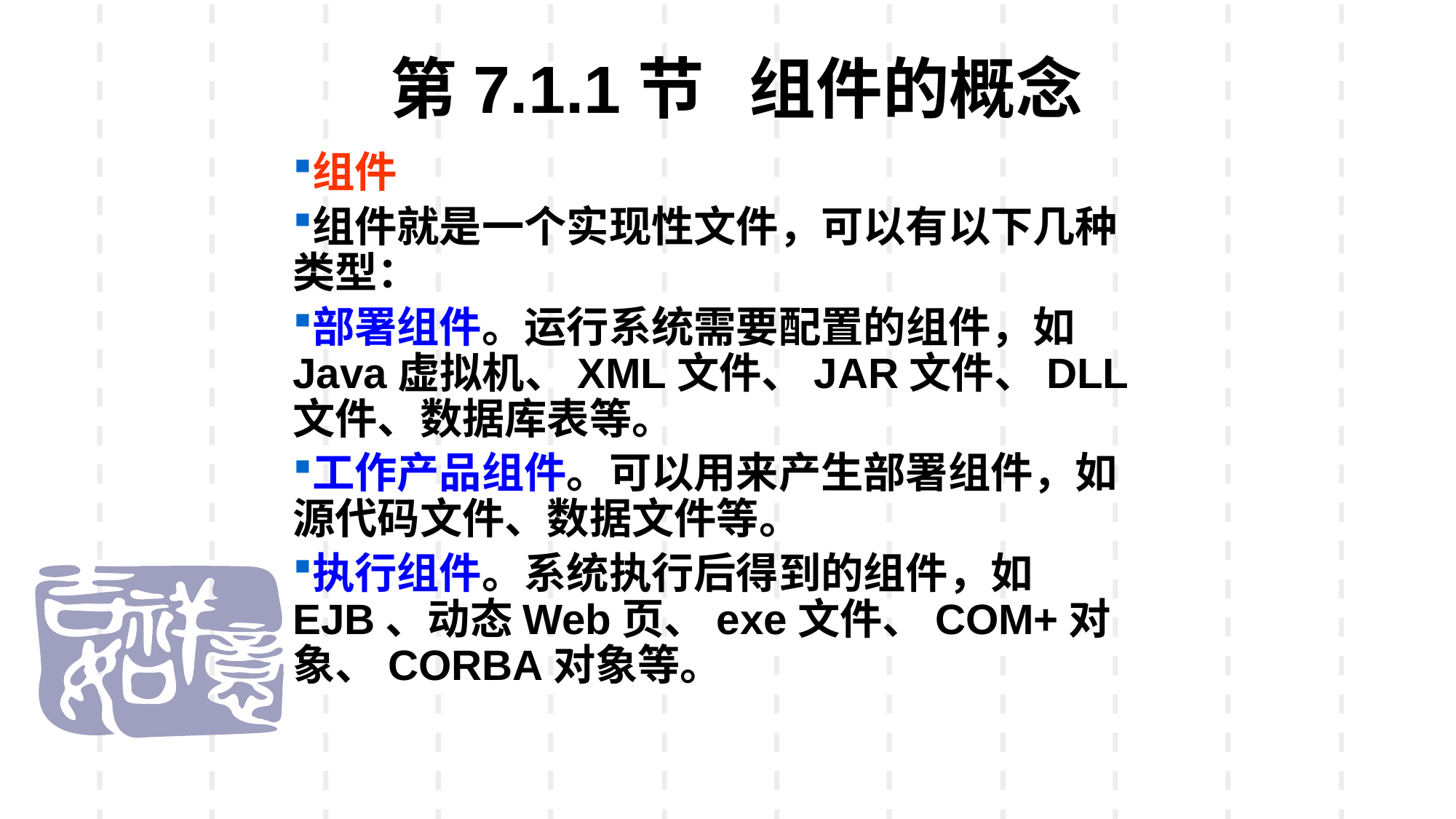

# 第7.1.1节   组件的概念
组件
组件就是一个实现性文件，可以有以下几种类型：
部署组件。运行系统需要配置的组件，如Java虚拟机、XML文件、JAR文件、DLL文件、数据库表等。
工作产品组件。可以用来产生部署组件，如源代码文件、数据文件等。
执行组件。系统执行后得到的组件，如EJB、动态Web页、exe文件、COM+对象、CORBA对象等。